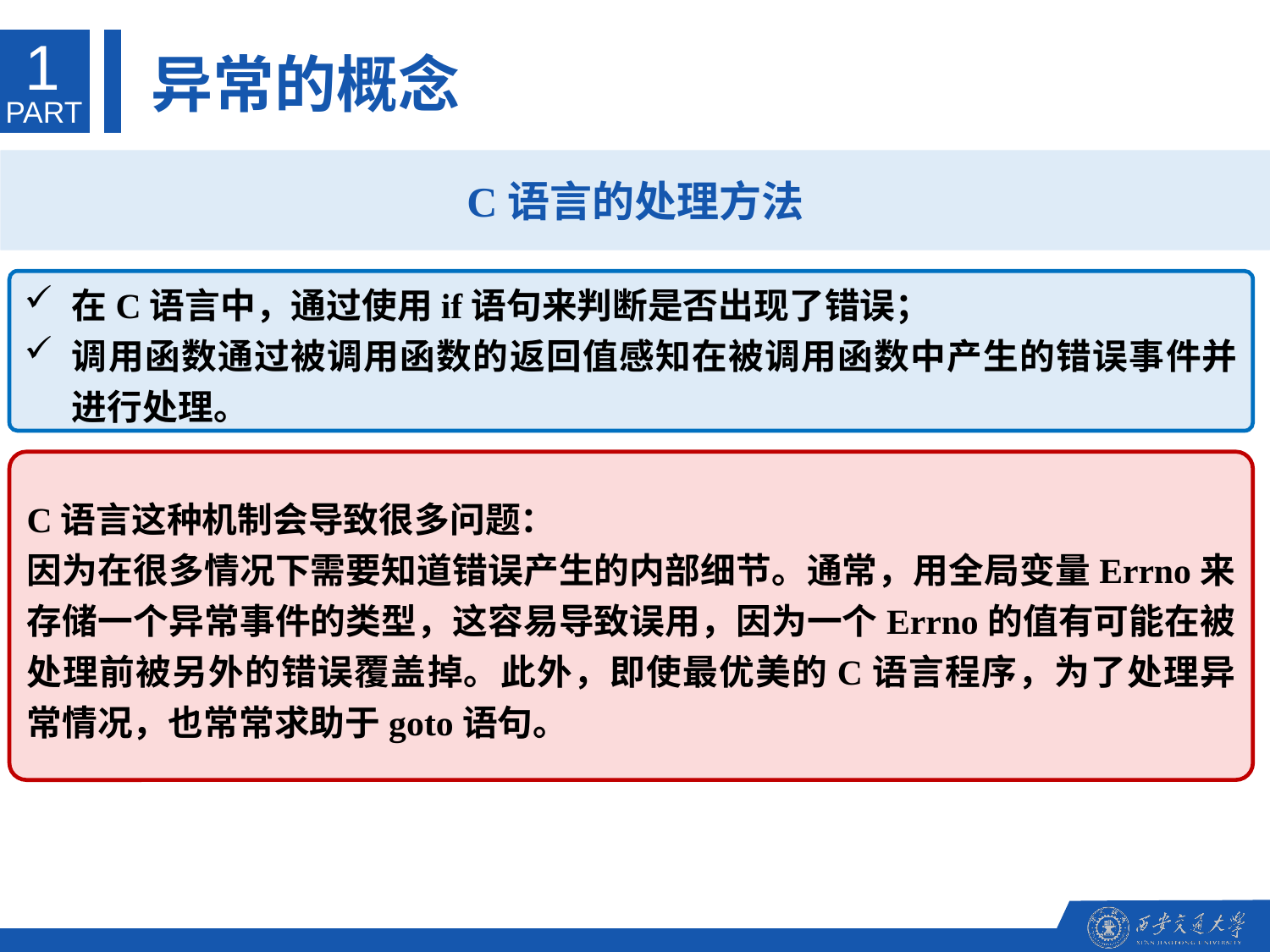

1
异常的概念
PART
C语言的处理方法
在C语言中，通过使用if语句来判断是否出现了错误；
调用函数通过被调用函数的返回值感知在被调用函数中产生的错误事件并进行处理。
C语言这种机制会导致很多问题：
因为在很多情况下需要知道错误产生的内部细节。通常，用全局变量Errno来存储一个异常事件的类型，这容易导致误用，因为一个Errno的值有可能在被处理前被另外的错误覆盖掉。此外，即使最优美的C语言程序，为了处理异常情况，也常常求助于goto语句。